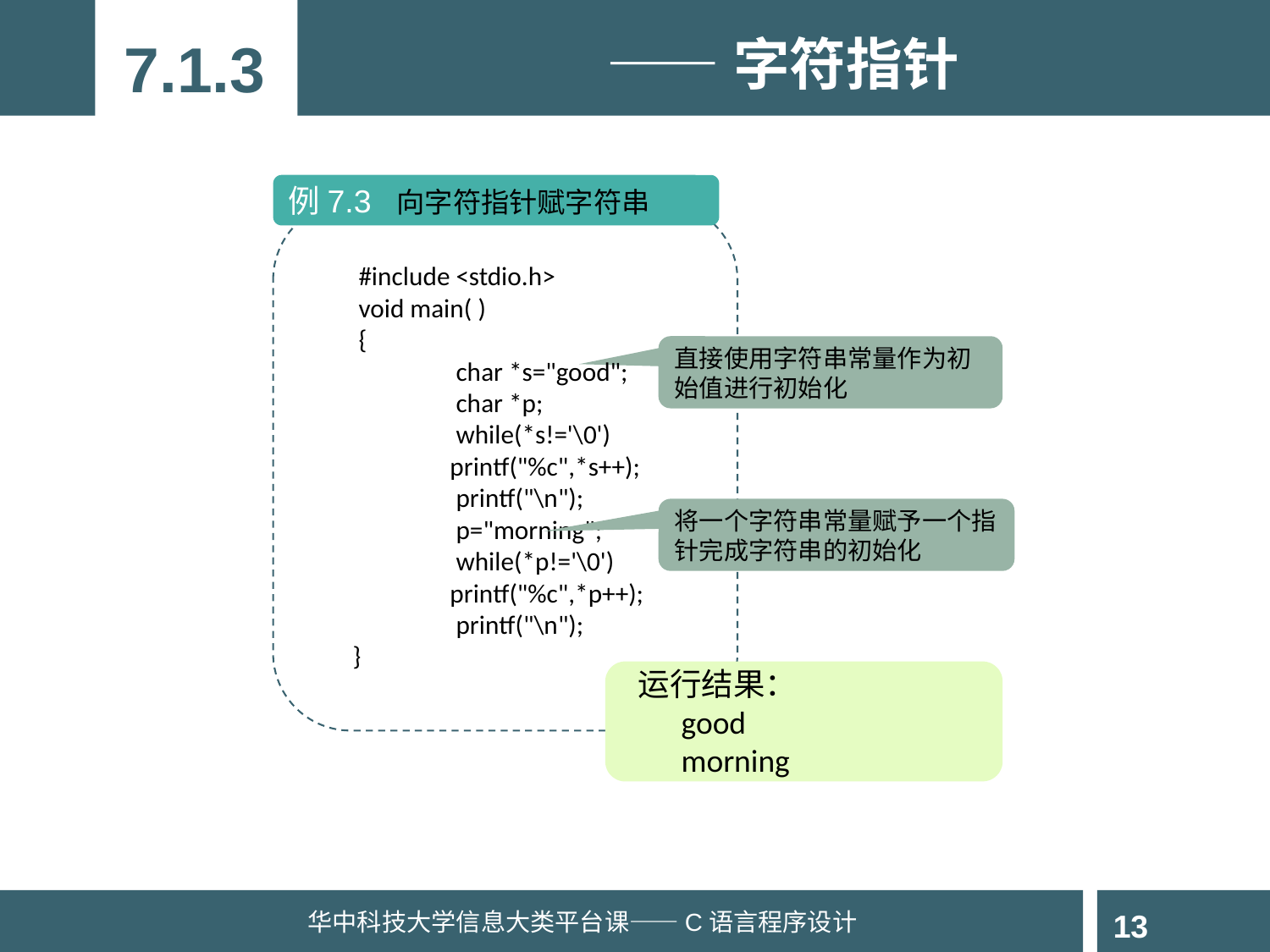

7.1.3
——字符指针
例7.3  向字符指针赋字符串

      #include <stdio.h>
      void main( )
      {
        	 char *s="good";
          	 char *p;
         	 while(*s!='\0')
            	printf("%c",*s++);
        	 printf("\n");
         	 p="morning";
        	 while(*p!='\0')
           	printf("%c",*p++);
        	 printf("\n");
     }
直接使用字符串常量作为初始值进行初始化
将一个字符串常量赋予一个指针完成字符串的初始化
 运行结果：
        good
        morning